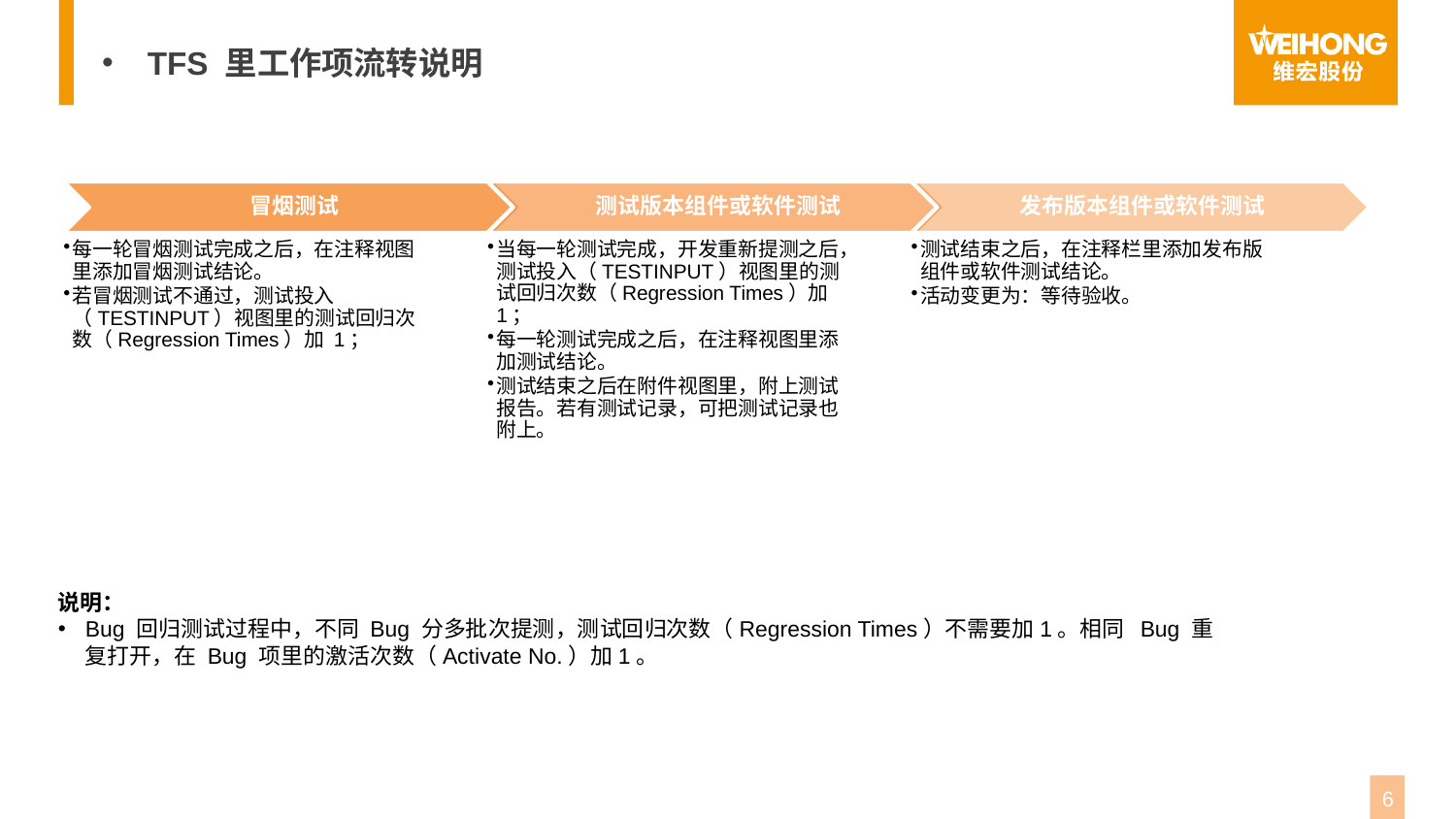

TFS 里工作项流转说明
冒烟测试
每一轮冒烟测试完成之后，在注释视图里添加冒烟测试结论。
若冒烟测试不通过，测试投入（TESTINPUT）视图里的测试回归次数（Regression Times）加 1；
测试版本组件或软件测试
当每一轮测试完成，开发重新提测之后，测试投入（TESTINPUT）视图里的测试回归次数（Regression Times）加 1；
每一轮测试完成之后，在注释视图里添加测试结论。
测试结束之后在附件视图里，附上测试报告。若有测试记录，可把测试记录也附上。
发布版本组件或软件测试
测试结束之后，在注释栏里添加发布版组件或软件测试结论。
活动变更为：等待验收。

说明：
Bug 回归测试过程中，不同 Bug 分多批次提测，测试回归次数（Regression Times）不需要加1。相同  Bug 重复打开，在 Bug 项里的激活次数（Activate No.）加1。